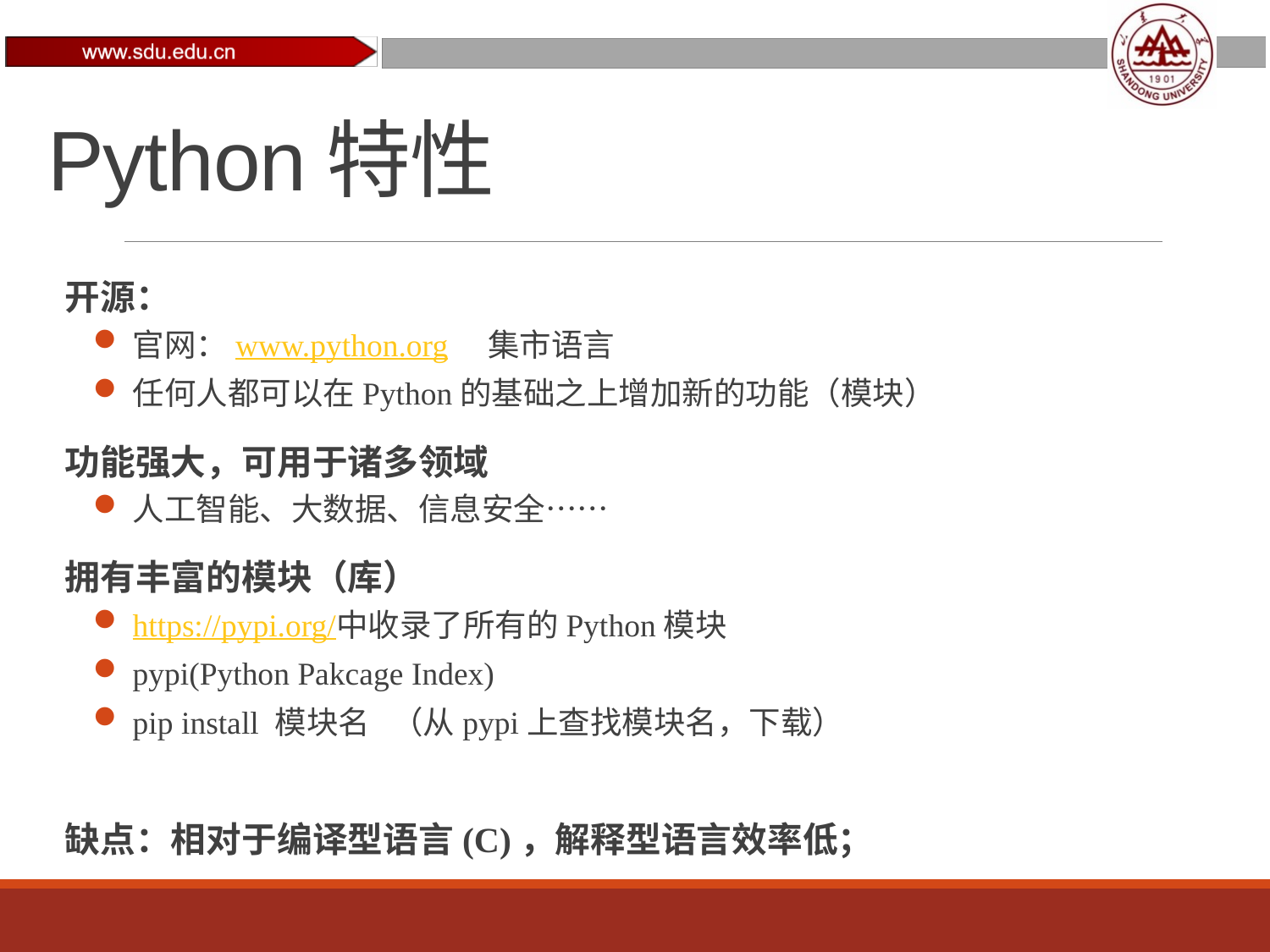

# Python特性
开源：
官网：www.python.org    集市语言
任何人都可以在Python的基础之上增加新的功能（模块）
功能强大，可用于诸多领域
人工智能、大数据、信息安全……
拥有丰富的模块（库）
https://pypi.org/中收录了所有的Python模块
pypi(Python Pakcage Index)
pip install 模块名   （从pypi上查找模块名，下载）

缺点：相对于编译型语言(C)，解释型语言效率低；